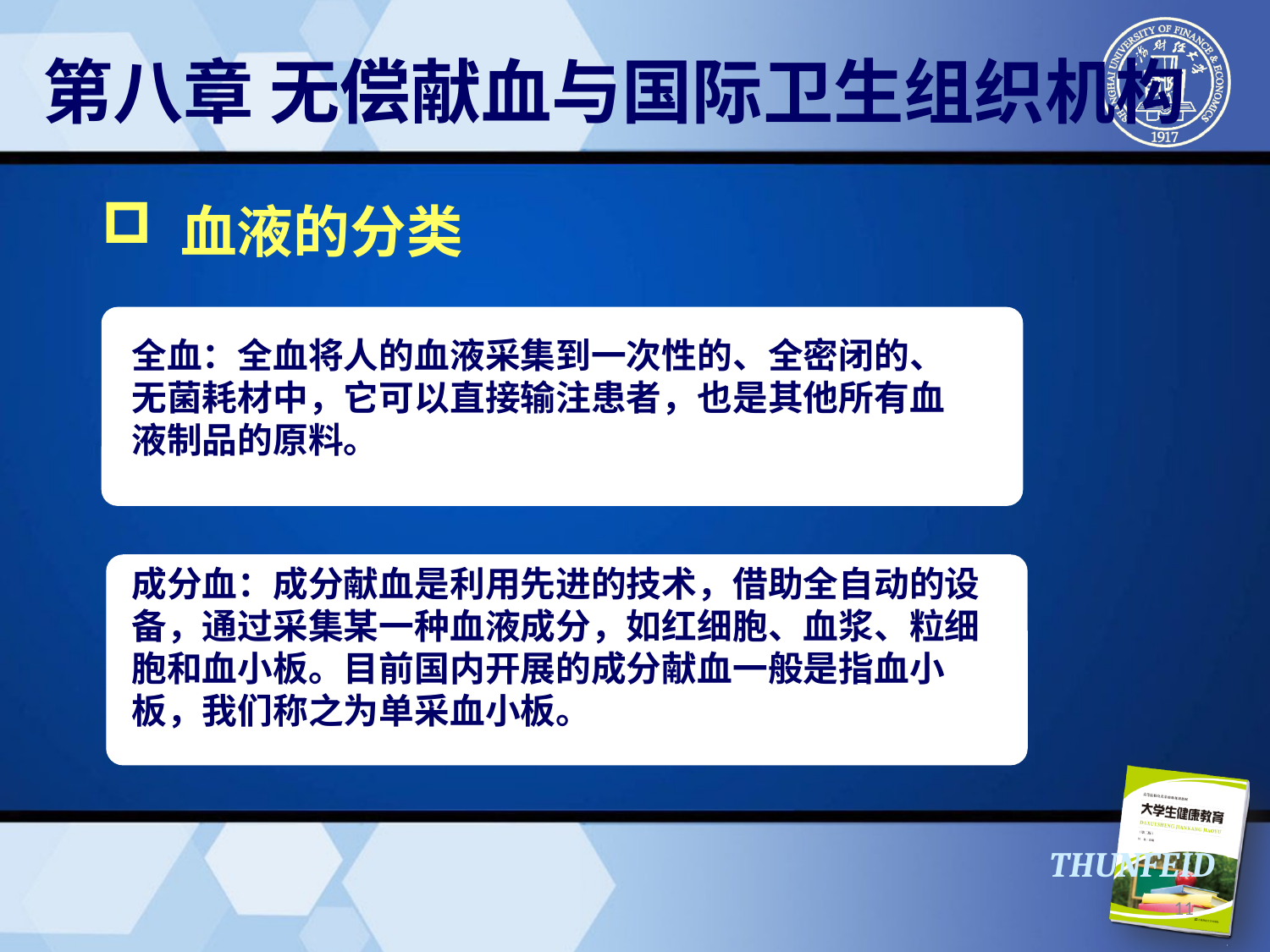

第八章 无偿献血与国际卫生组织机构

 血液的分类

全血：全血将人的血液采集到一次性的、全密闭的、无菌耗材中，它可以直接输注患者，也是其他所有血液制品的原料。

成分血：成分献血是利用先进的技术，借助全自动的设备，通过采集某一种血液成分，如红细胞、血浆、粒细胞和血小板。目前国内开展的成分献血一般是指血小板，我们称之为单采血小板。
THUNFEID
11